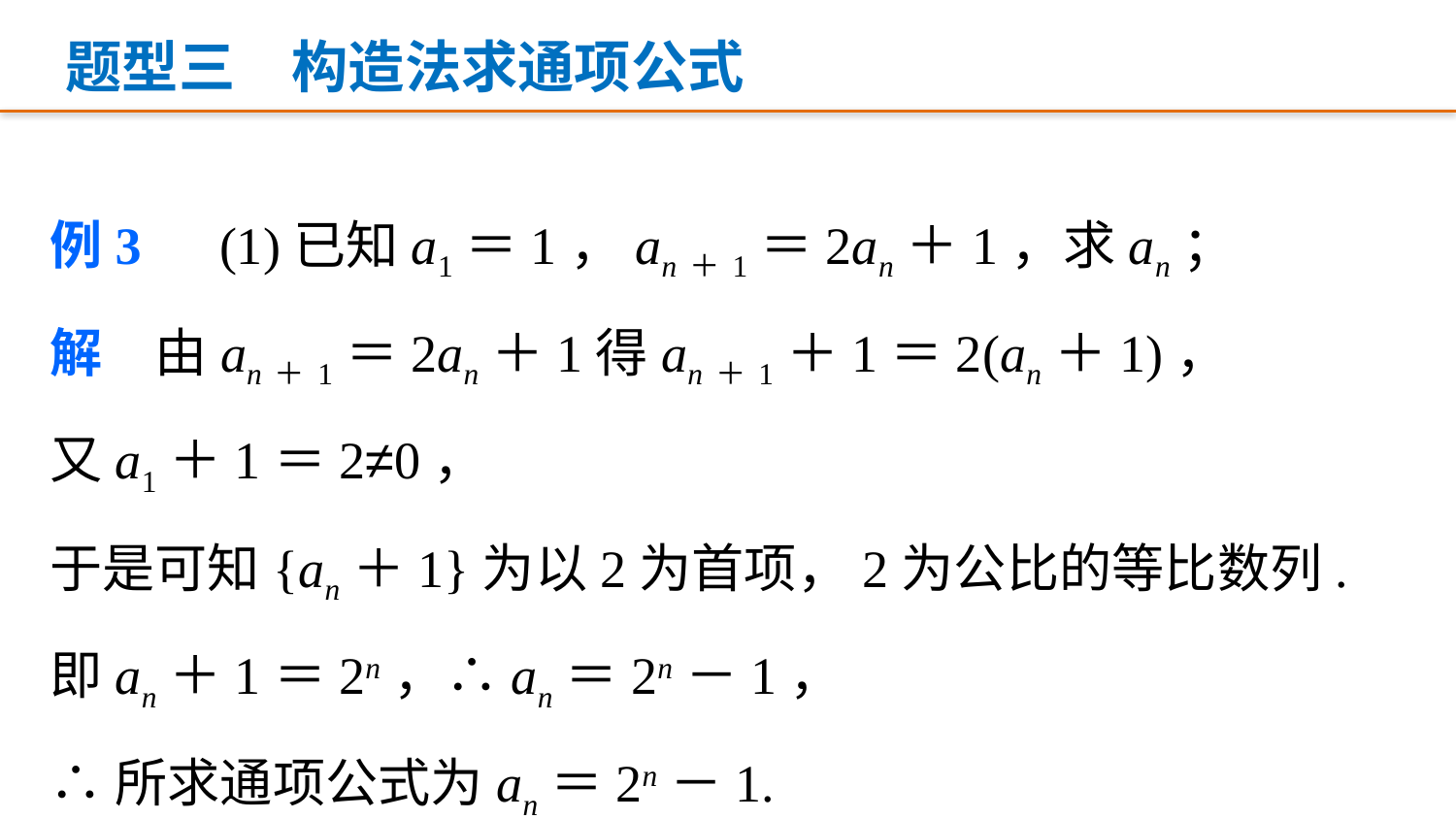

题型三　构造法求通项公式
例3　(1)已知a1＝1，an＋1＝2an＋1，求an；
解　由an＋1＝2an＋1得an＋1＋1＝2(an＋1)，
又a1＋1＝2≠0，
于是可知{an＋1}为以2为首项，2为公比的等比数列.
即an＋1＝2n，∴an＝2n－1，
∴所求通项公式为an＝2n－1.